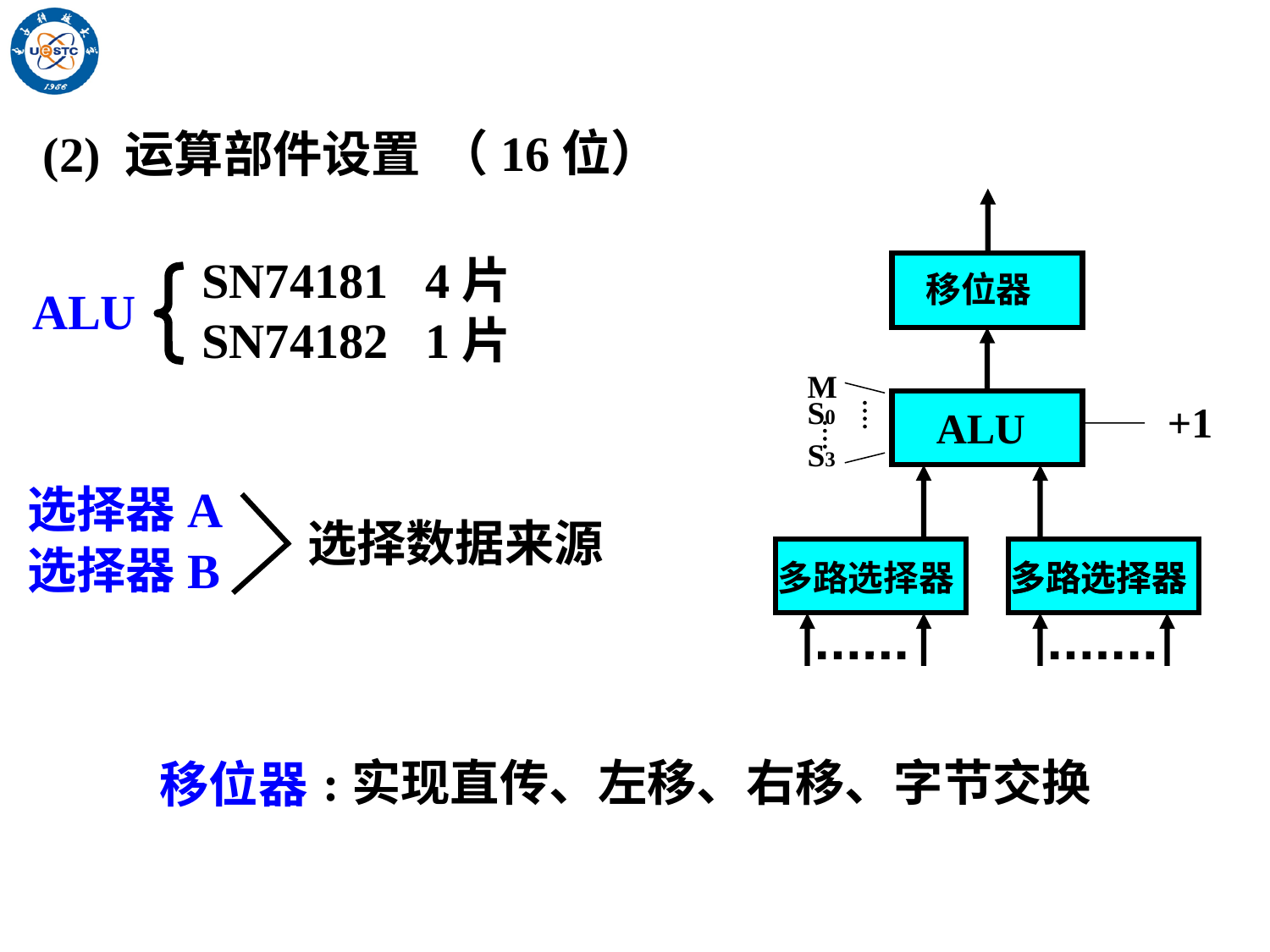

（16位）
(2) 运算部件设置

移位器
SN74181   4片
SN74182   1片

ALU

M S0
S3

ALU
+1

多路选择器

多路选择器
多路选择器

选择器A
选择器B

选择数据来源
:实现直传、左移、右移、字节交换
移位器